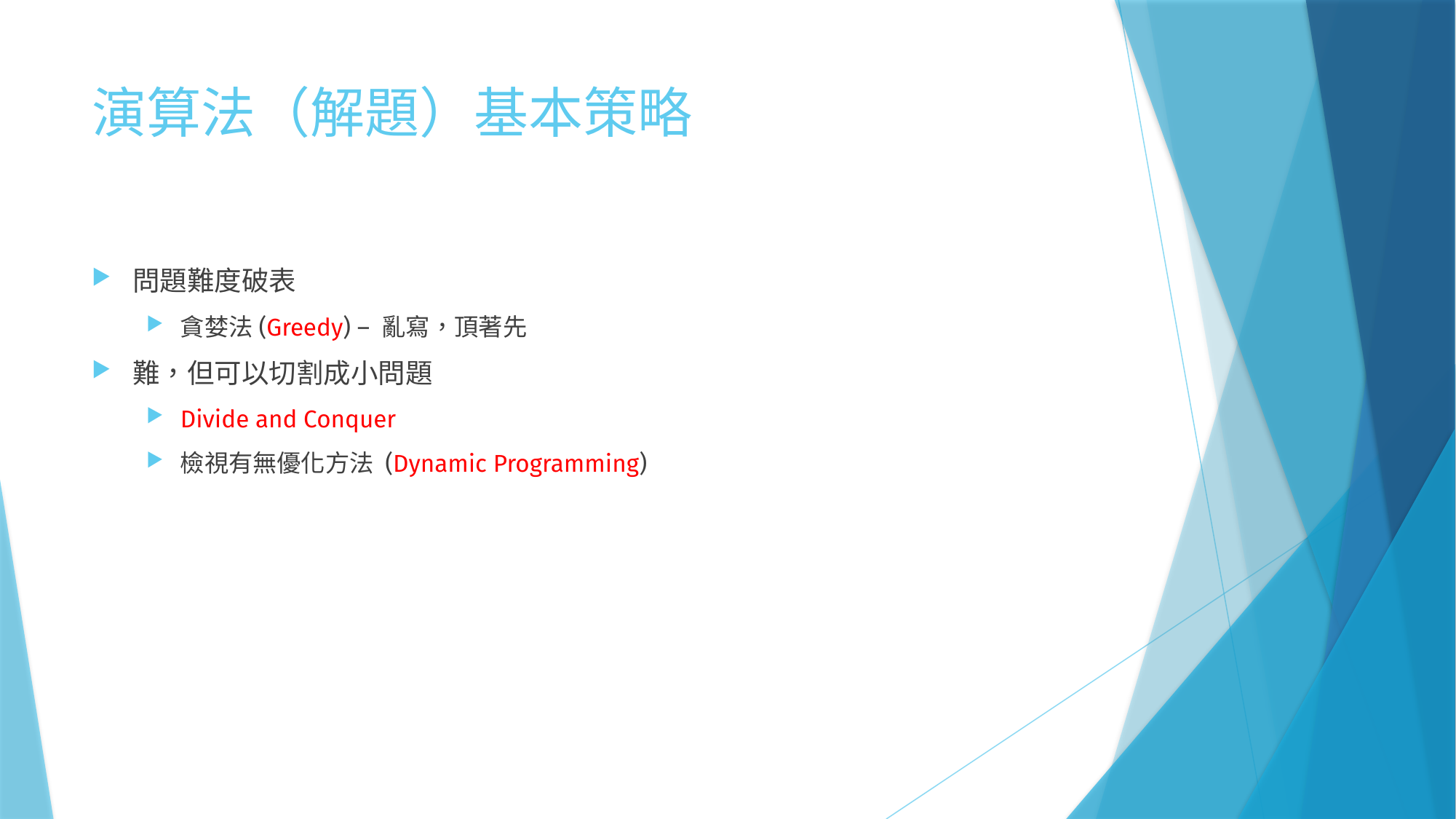

# 演算法（解題）基本策略
問題難度破表
貪婪法(Greedy) – 亂寫，頂著先
難，但可以切割成小問題
Divide and Conquer
檢視有無優化方法 (Dynamic Programming)